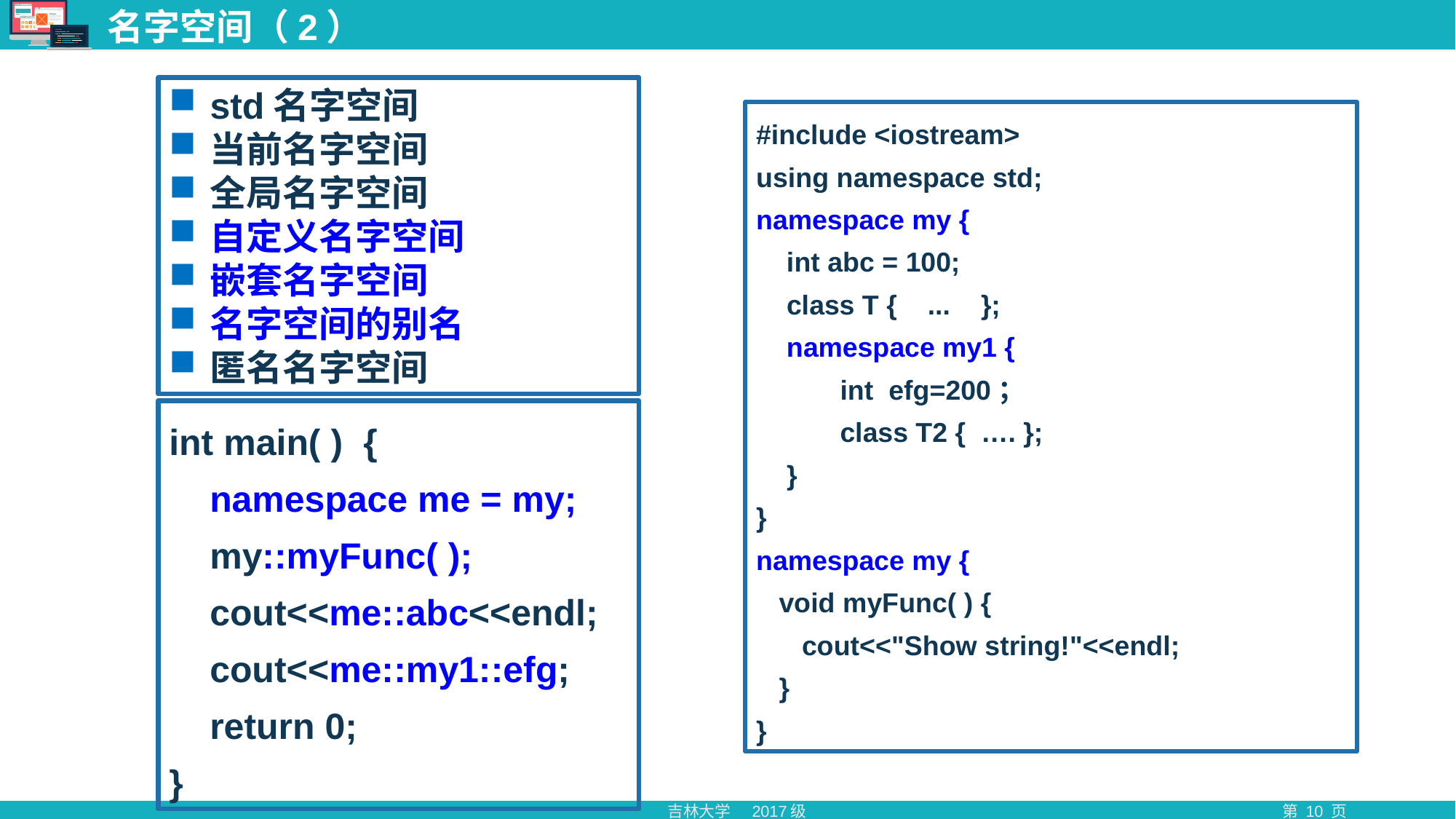

# 名字空间（2）
std名字空间
当前名字空间
全局名字空间
自定义名字空间
嵌套名字空间
名字空间的别名
匿名名字空间
#include <iostream>
using namespace std;
namespace my {
    int abc = 100;
    class T {    ...    };
    namespace my1 {
           int  efg=200；
           class T2 {  …. };
    }
}
namespace my {
   void myFunc( ) {
      cout<<"Show string!"<<endl;
   }
}
int main( )  {
    namespace me = my;
    my::myFunc( );
    cout<<me::abc<<endl;
    cout<<me::my1::efg;
    return 0;
}